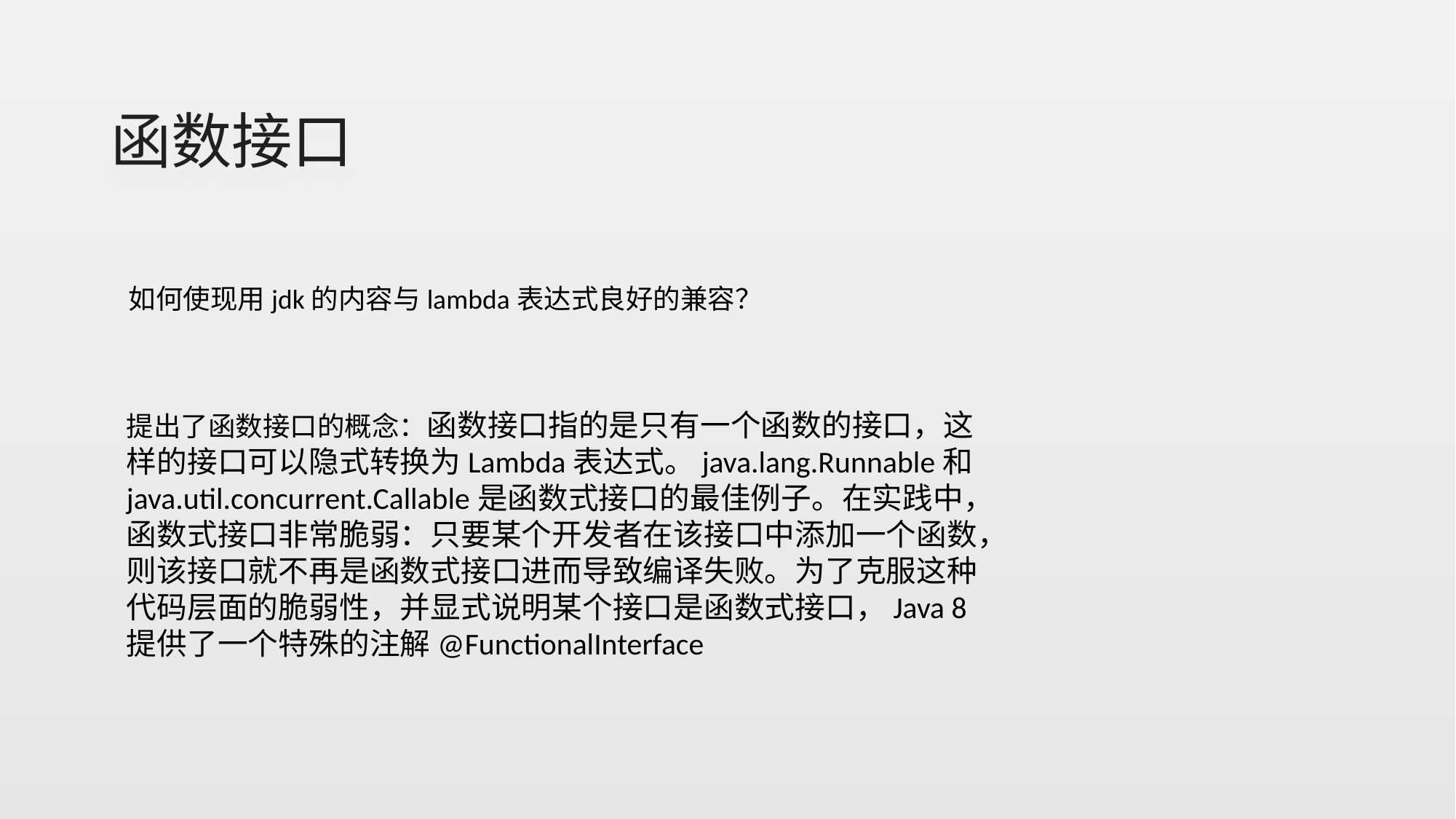

# 函数接口
如何使现用jdk的内容与lambda表达式良好的兼容？

提出了函数接口的概念：函数接口指的是只有一个函数的接口，这样的接口可以隐式转换为Lambda表达式。java.lang.Runnable和java.util.concurrent.Callable是函数式接口的最佳例子。在实践中，函数式接口非常脆弱：只要某个开发者在该接口中添加一个函数，则该接口就不再是函数式接口进而导致编译失败。为了克服这种代码层面的脆弱性，并显式说明某个接口是函数式接口，Java 8 提供了一个特殊的注解@FunctionalInterface